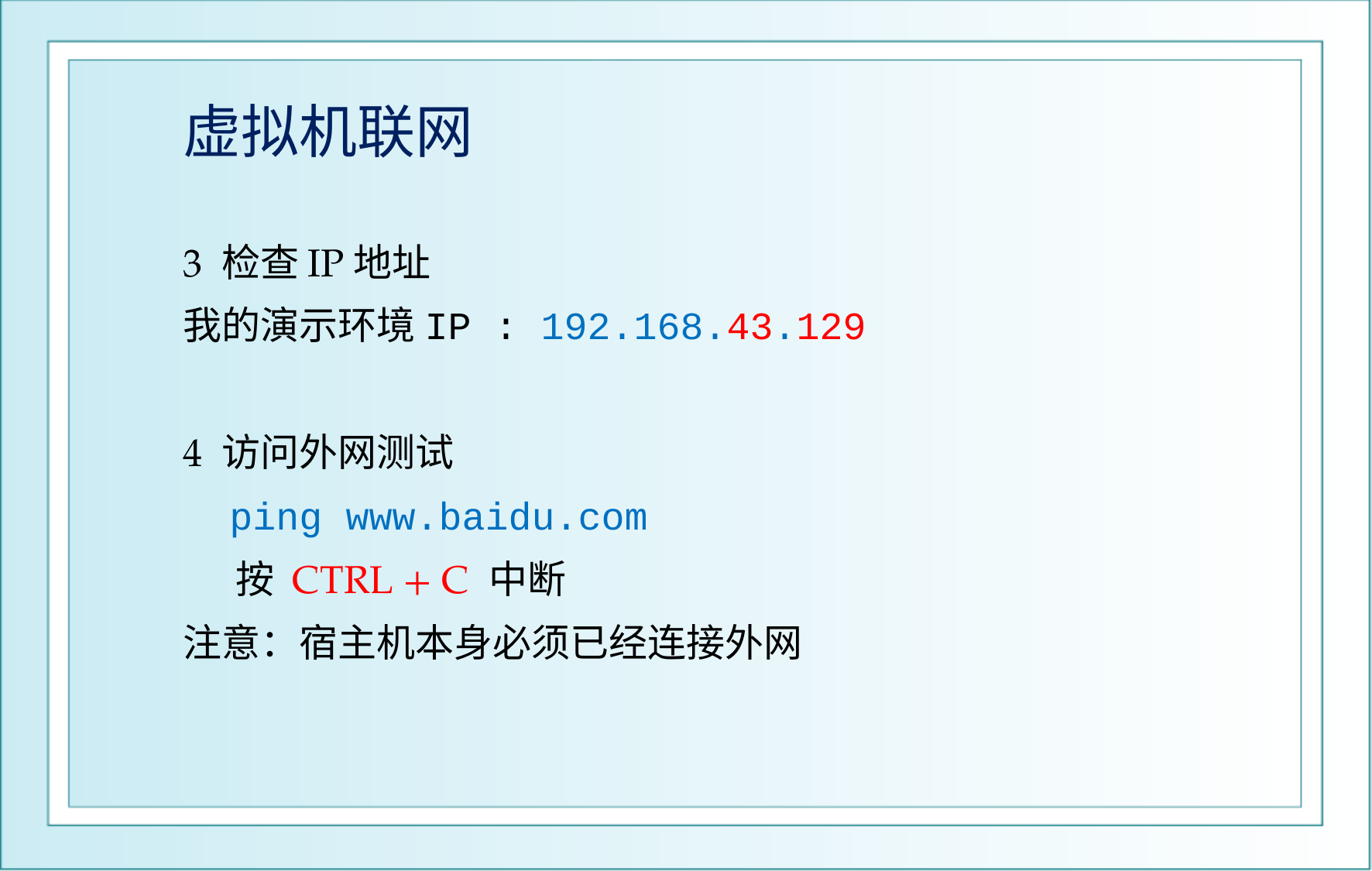

# 虚拟机联网
3 检查IP地址
我的演示环境IP : 192.168.43.129

4 访问外网测试
  ping www.baidu.com
     按 CTRL + C 中断
注意：宿主机本身必须已经连接外网